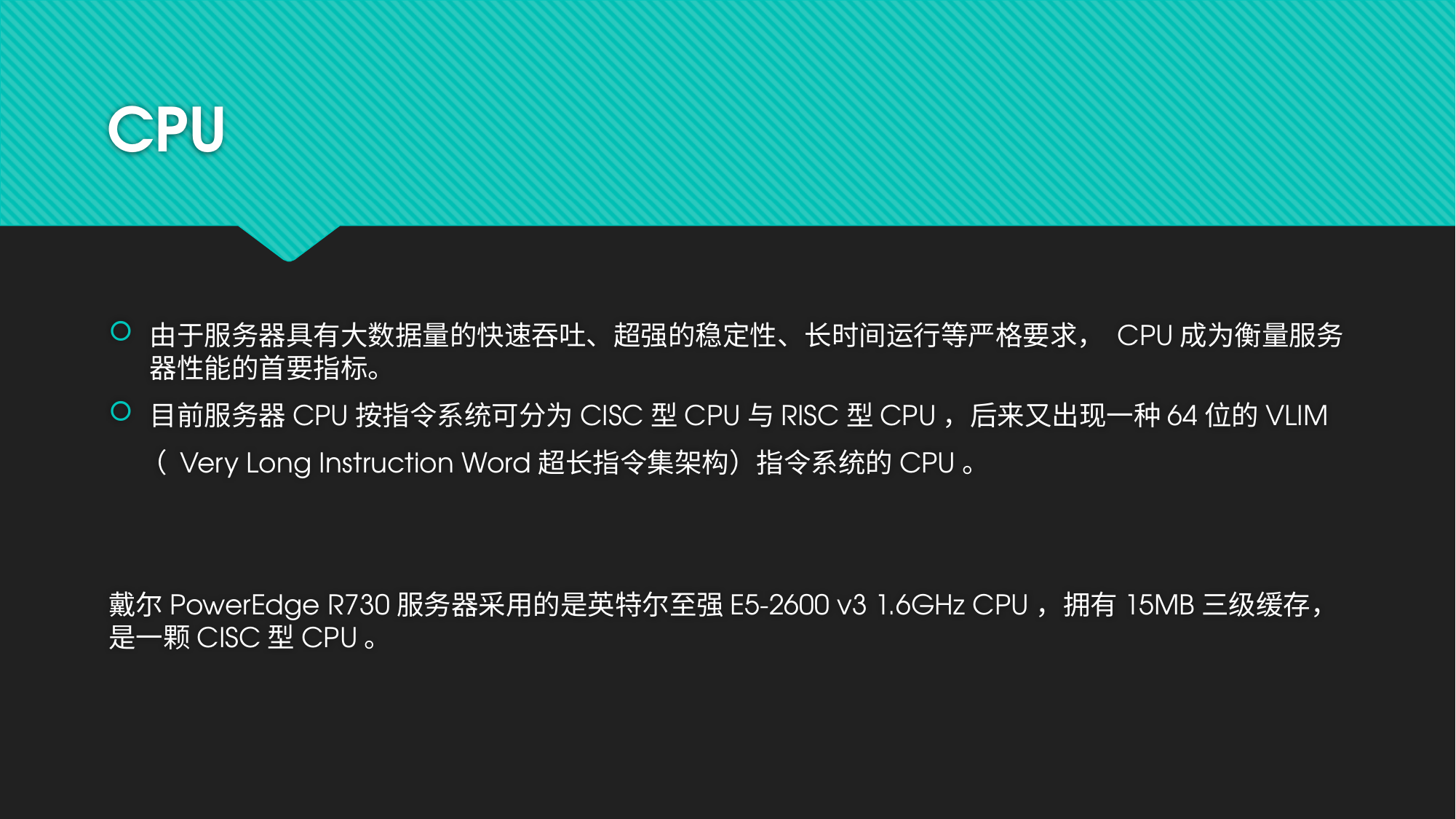

# CPU
由于服务器具有大数据量的快速吞吐、超强的稳定性、长时间运行等严格要求， CPU成为衡量服务器性能的首要指标。
目前服务器CPU按指令系统可分为CISC型CPU与RISC型CPU，后来又出现一种64位的VLIM
    （ Very Long Instruction Word超长指令集架构）指令系统的CPU。

戴尔PowerEdge R730服务器采用的是英特尔至强E5-2600 v3 1.6GHz CPU，拥有15MB三级缓存，是一颗CISC型CPU。